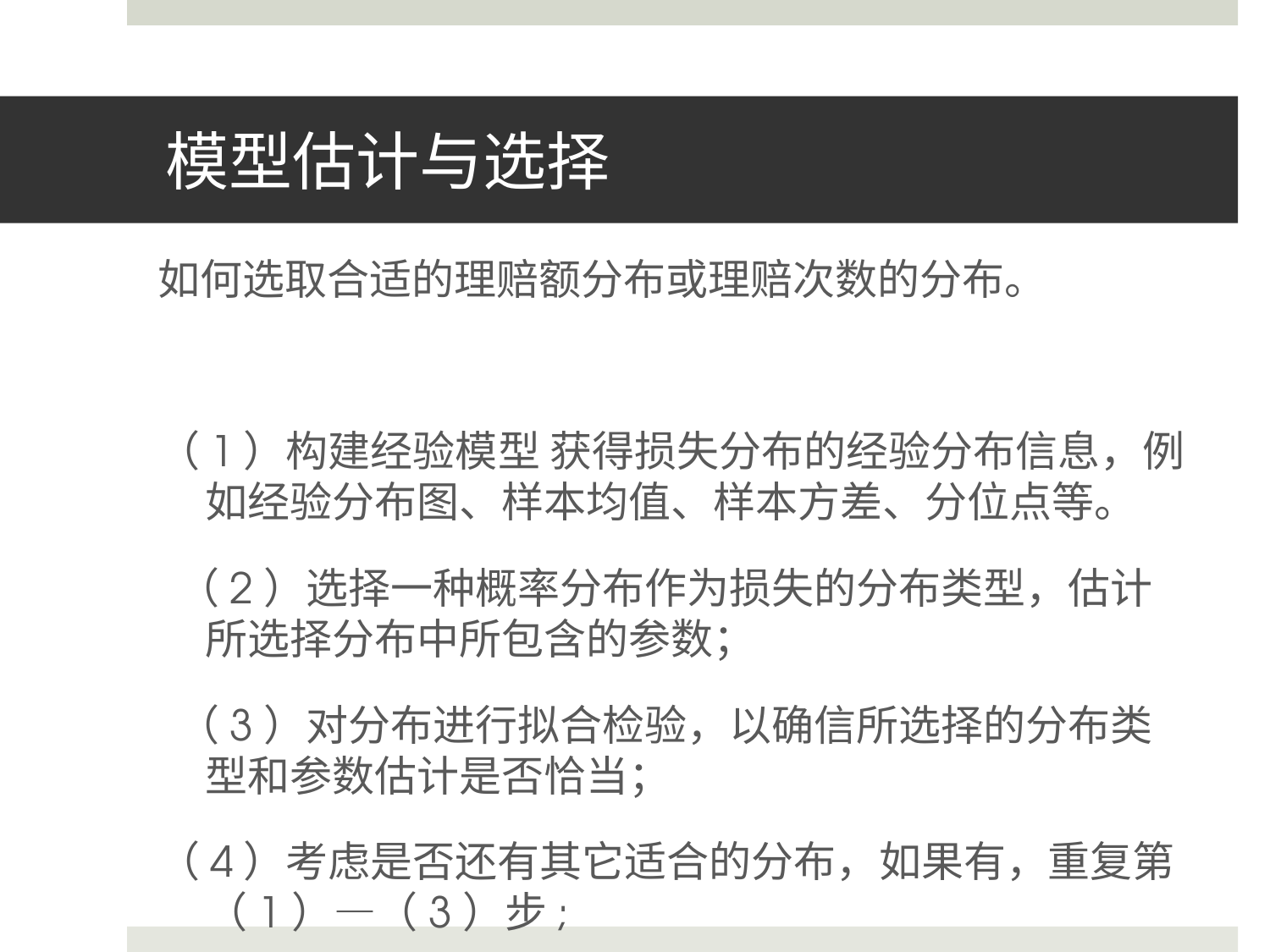

# 模型估计与选择
如何选取合适的理赔额分布或理赔次数的分布。

（1）构建经验模型 获得损失分布的经验分布信息，例如经验分布图、样本均值、样本方差、分位点等。
 （2）选择一种概率分布作为损失的分布类型，估计所选择分布中所包含的参数；
 （3）对分布进行拟合检验，以确信所选择的分布类型和参数估计是否恰当；
（4）考虑是否还有其它适合的分布，如果有，重复第（1）—（3）步;